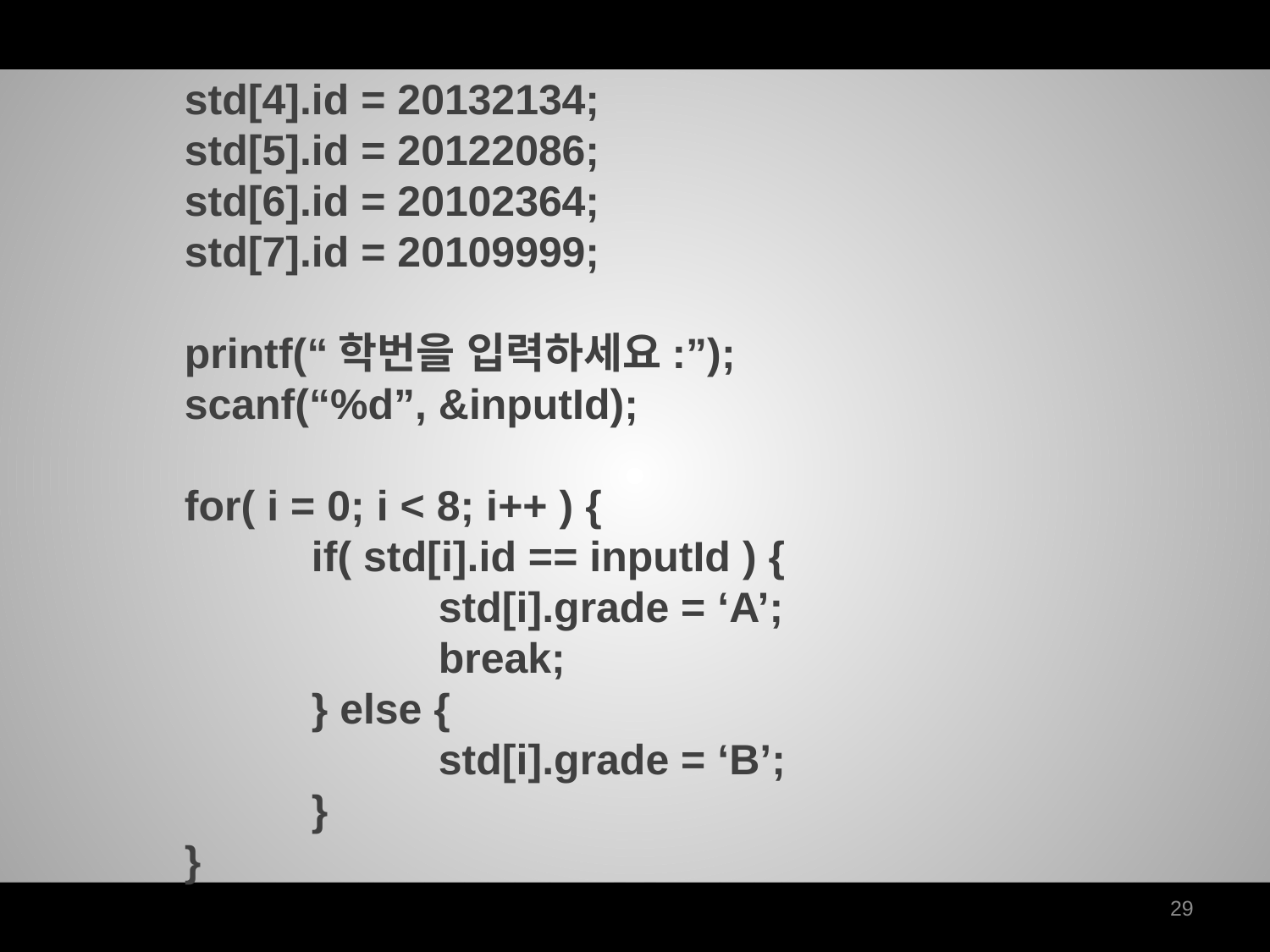

std[4].id = 20132134;
	std[5].id = 20122086;
	std[6].id = 20102364;
	std[7].id = 20109999;

	printf(“학번을 입력하세요:”);
	scanf(“%d”, &inputId);

	for( i = 0; i < 8; i++ ) {
		if( std[i].id == inputId ) {
			std[i].grade = ‘A’;
			break;
		} else {
			std[i].grade = ‘B’;
		}
	}
29